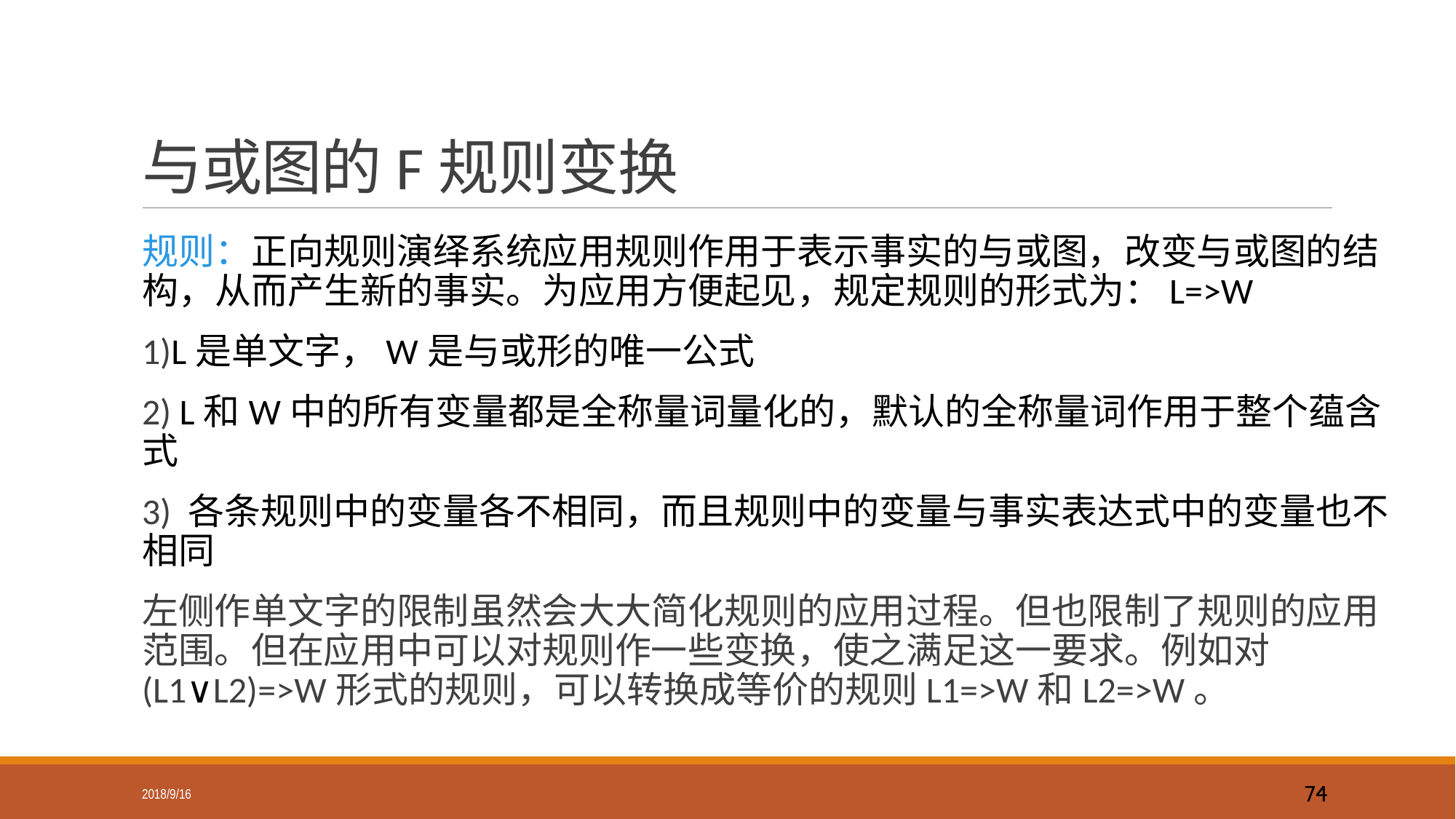

# 与或图的F规则变换
规则：正向规则演绎系统应用规则作用于表示事实的与或图，改变与或图的结构，从而产生新的事实。为应用方便起见，规定规则的形式为：L=>W
1)L是单文字，W是与或形的唯一公式
2) L和W中的所有变量都是全称量词量化的，默认的全称量词作用于整个蕴含式
3) 各条规则中的变量各不相同，而且规则中的变量与事实表达式中的变量也不相同
左侧作单文字的限制虽然会大大简化规则的应用过程。但也限制了规则的应用范围。但在应用中可以对规则作一些变换，使之满足这一要求。例如对(L1∨L2)=>W形式的规则，可以转换成等价的规则L1=>W和L2=>W。

2018/9/16
74